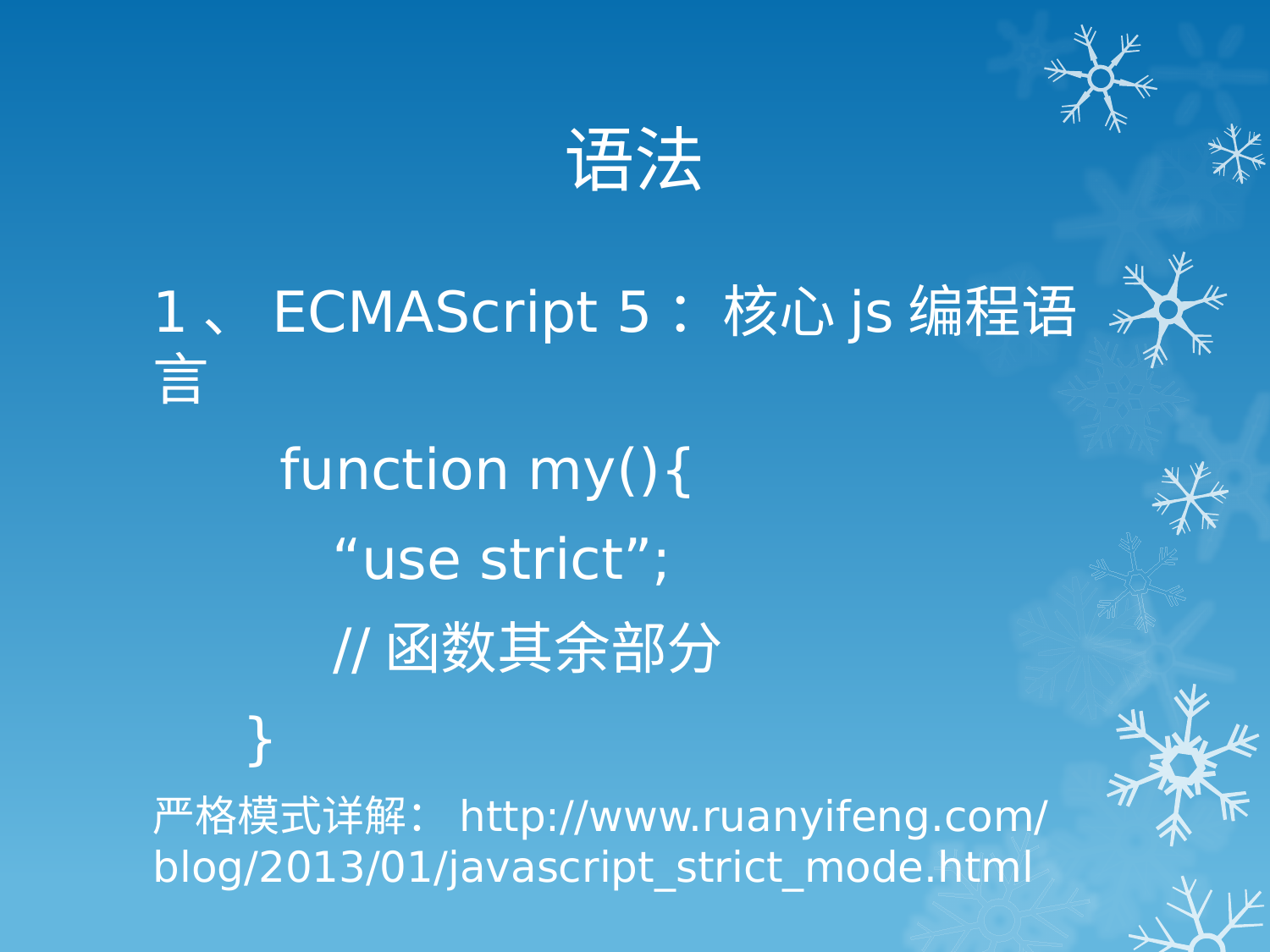

# 语法
1、ECMAScript 5：核心js编程语言
 	function my(){
          “use strict”;
          //函数其余部分
     }
严格模式详解：http://www.ruanyifeng.com/blog/2013/01/javascript_strict_mode.html